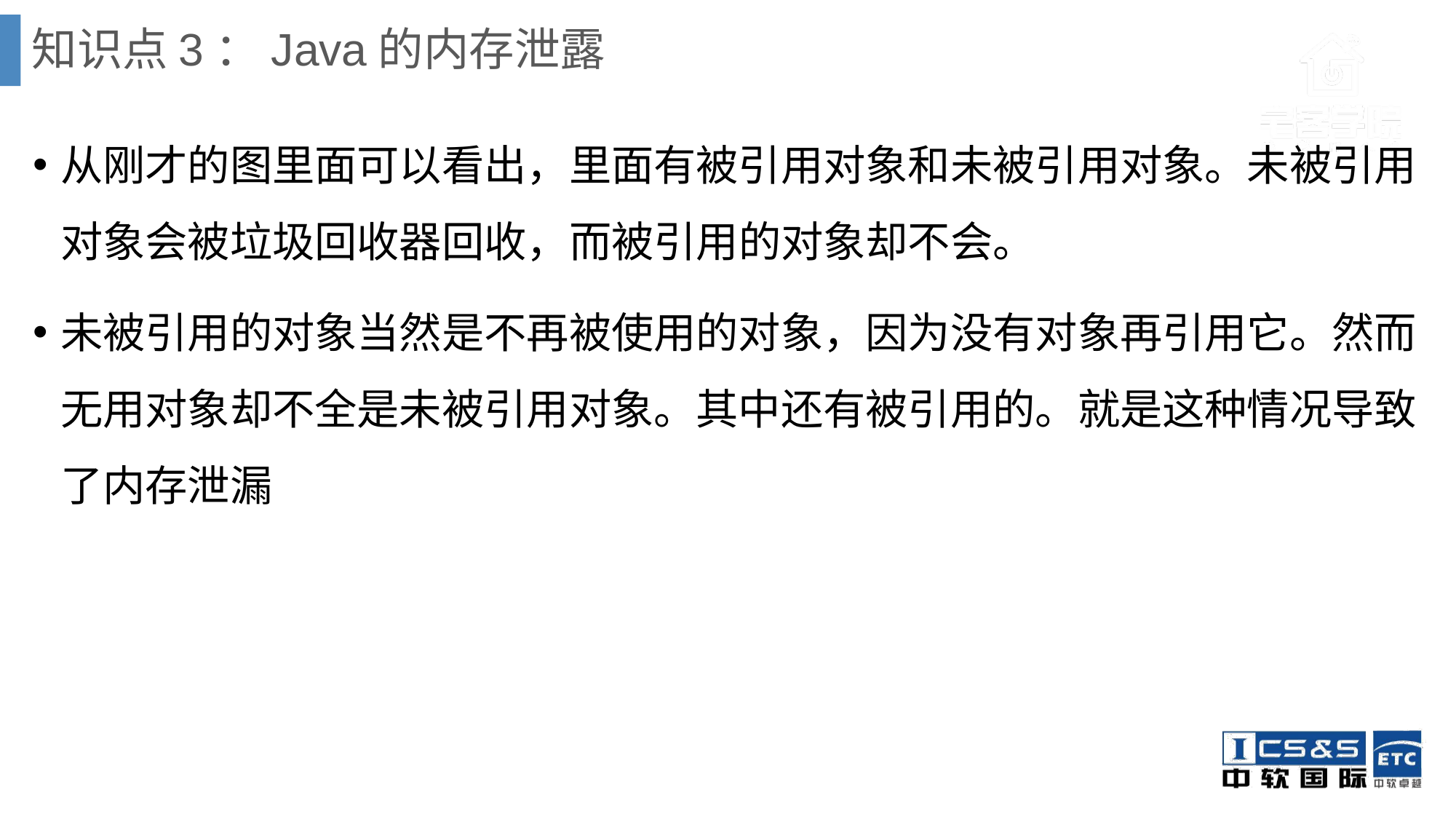

# 知识点3：Java的内存泄露
从刚才的图里面可以看出，里面有被引用对象和未被引用对象。未被引用对象会被垃圾回收器回收，而被引用的对象却不会。
未被引用的对象当然是不再被使用的对象，因为没有对象再引用它。然而无用对象却不全是未被引用对象。其中还有被引用的。就是这种情况导致了内存泄漏